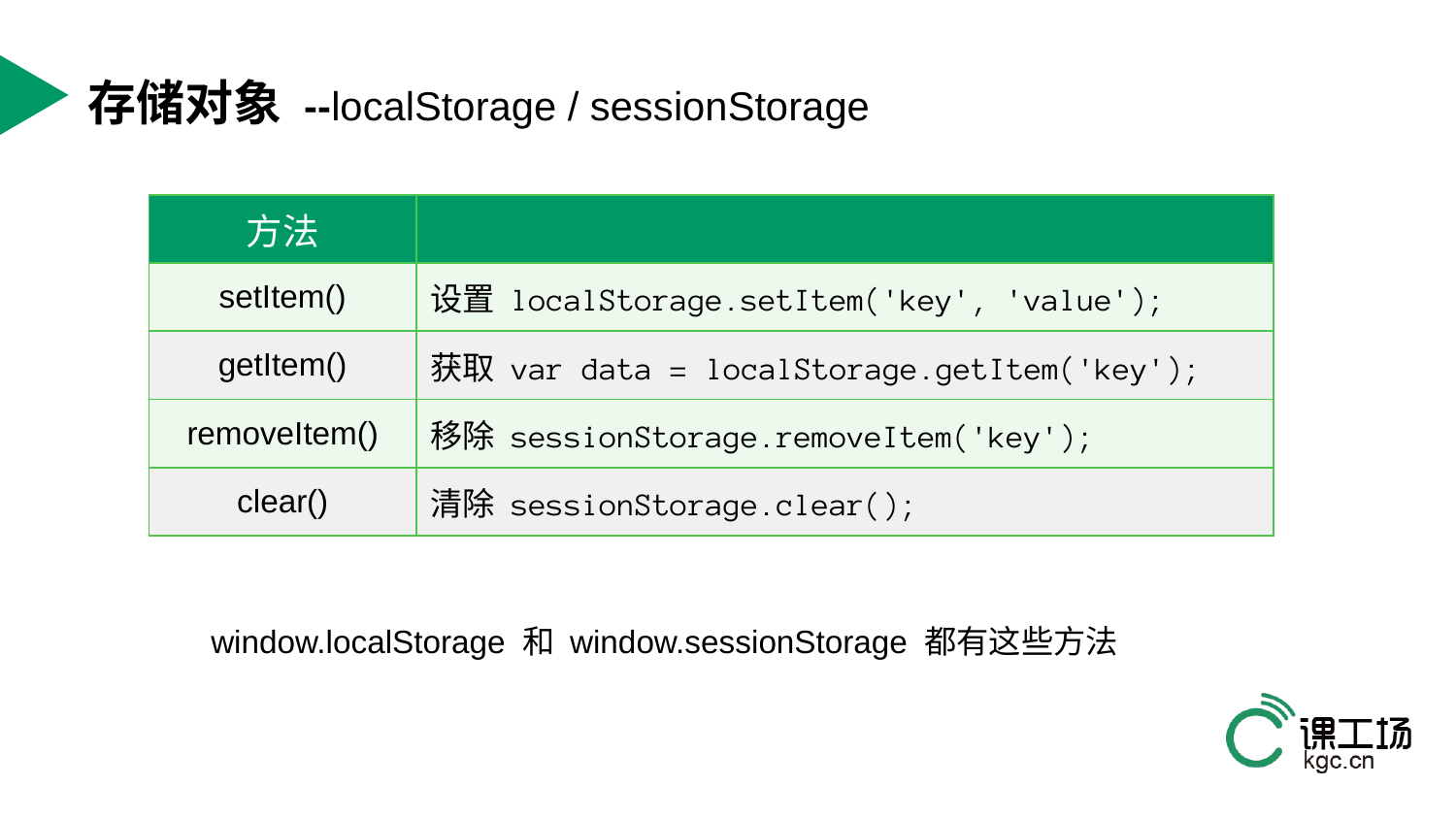

# 存储对象 --localStorage / sessionStorage
| 方法 |  |
| --- | --- |
| setItem() | 设置 localStorage.setItem('key', 'value'); |
| getItem() | 获取 var data = localStorage.getItem('key'); |
| removeItem() | 移除 sessionStorage.removeItem('key'); |
| clear() | 清除 sessionStorage.clear(); |
window.localStorage 和 window.sessionStorage 都有这些方法